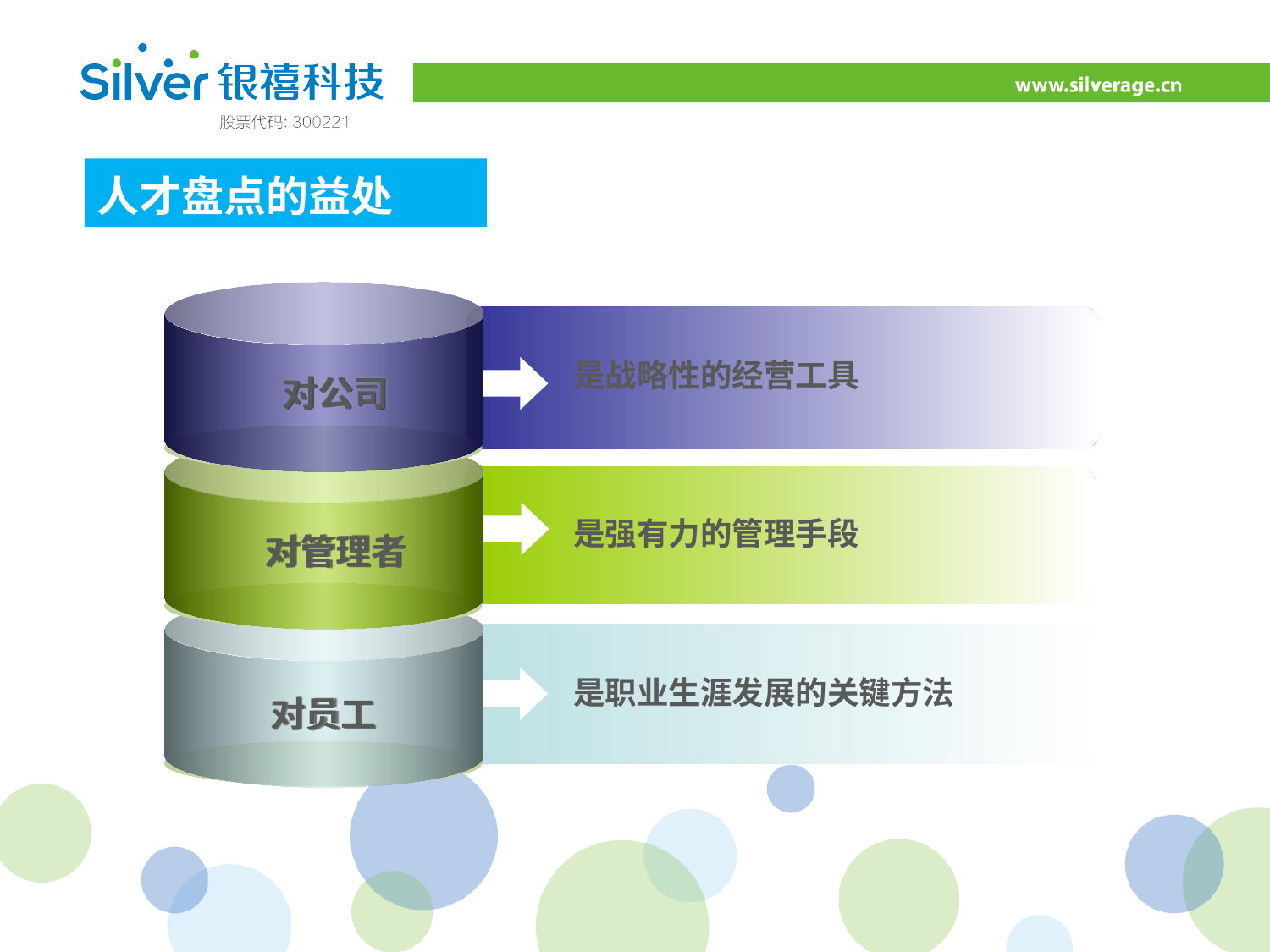

人才盘点的益处

是战略性的经营工具

  对公司

是强有力的管理手段
  对管理者

是职业生涯发展的关键方法

对员工